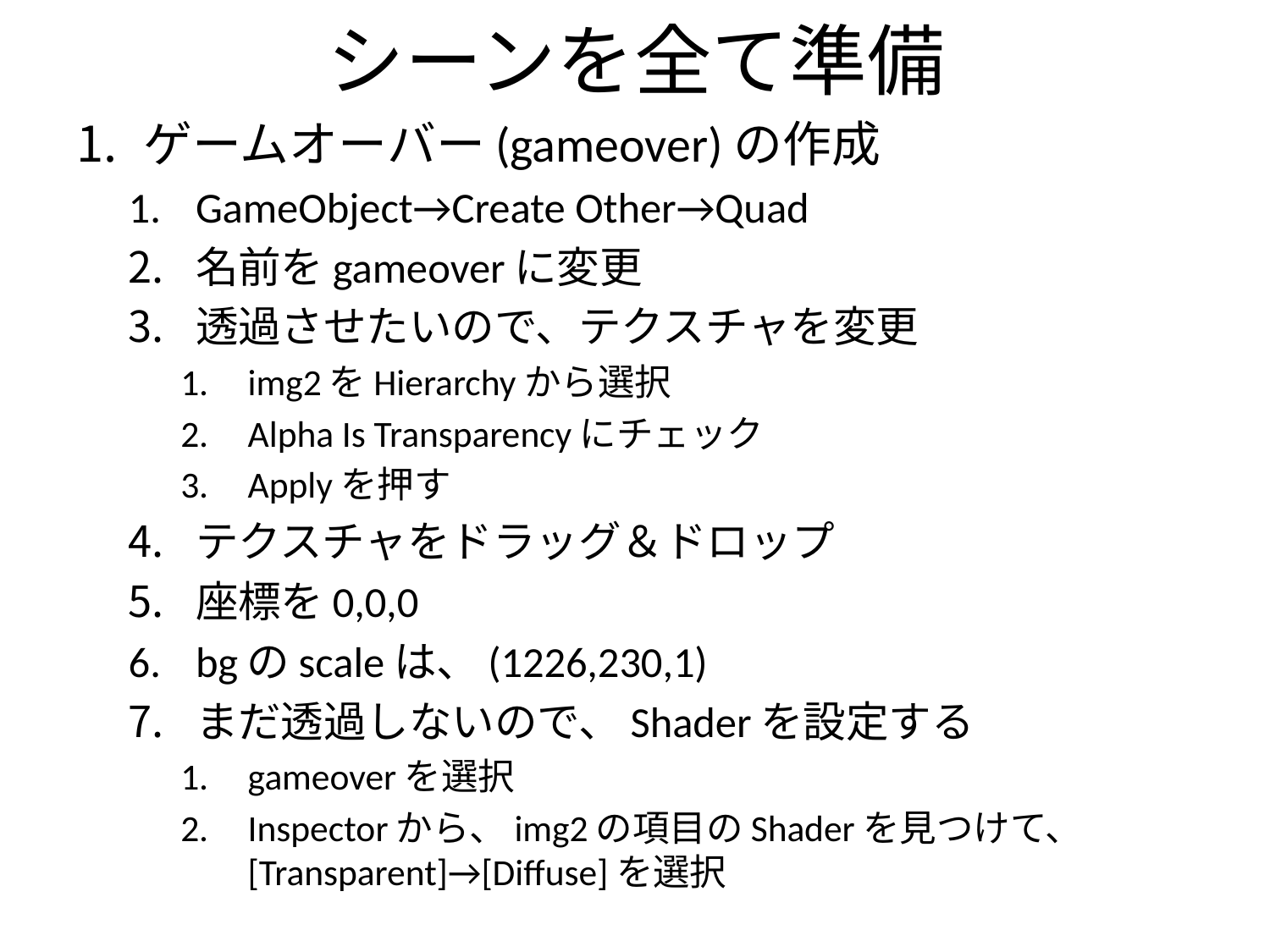

# シーンを全て準備
ゲームオーバー(gameover)の作成
GameObject→Create Other→Quad
名前をgameoverに変更
透過させたいので、テクスチャを変更
img2をHierarchyから選択
Alpha Is Transparencyにチェック
Applyを押す
テクスチャをドラッグ＆ドロップ
座標を0,0,0
bgのscaleは、(1226,230,1)
まだ透過しないので、Shaderを設定する
gameoverを選択
Inspectorから、img2の項目のShaderを見つけて、[Transparent]→[Diffuse]を選択